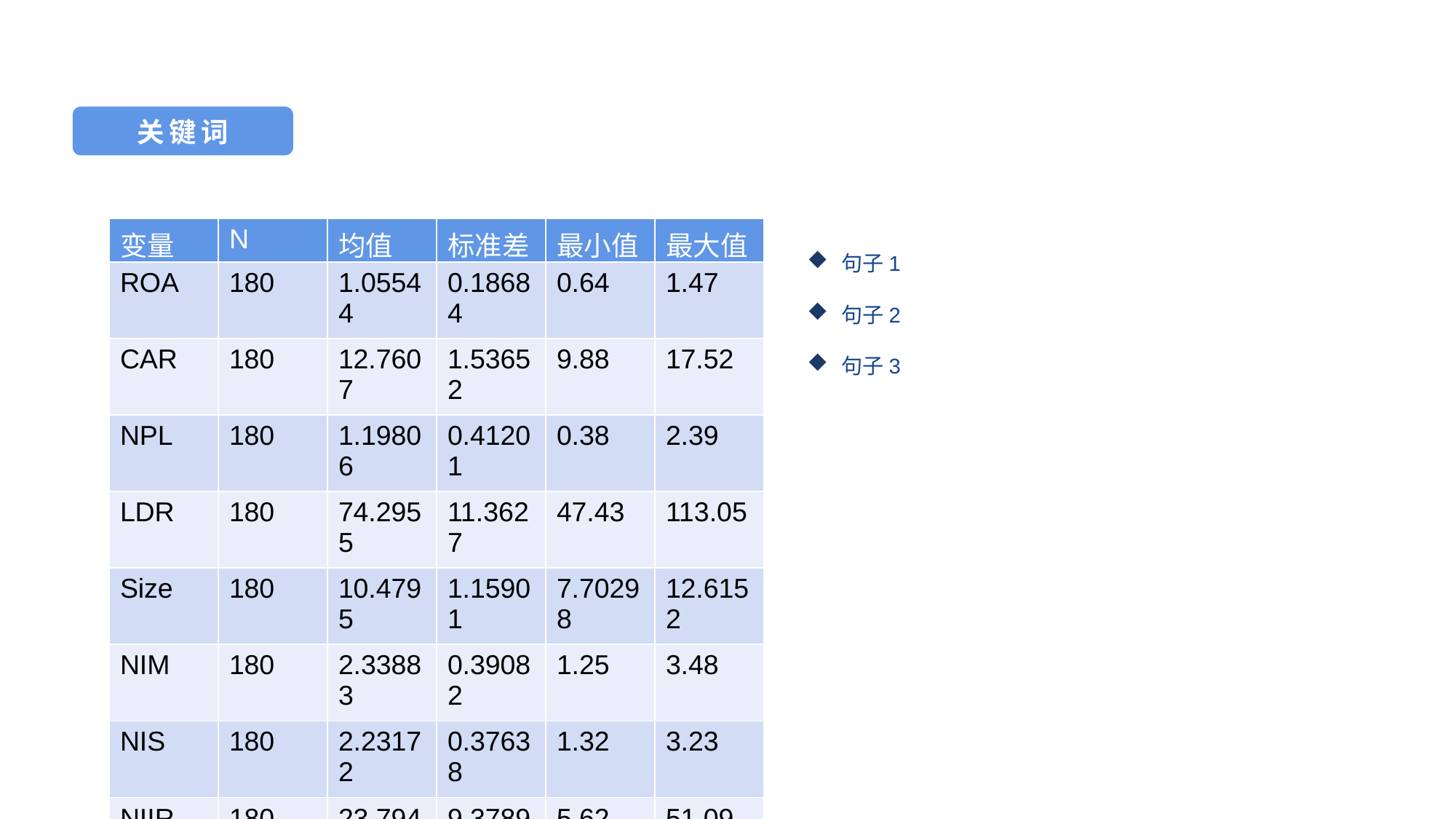

关键词
| 变量 | N | 均值 | 标准差 | 最小值 | 最大值 |
| --- | --- | --- | --- | --- | --- |
| ROA | 180 | 1.05544 | 0.18684 | 0.64 | 1.47 |
| CAR | 180 | 12.7607 | 1.53652 | 9.88 | 17.52 |
| NPL | 180 | 1.19806 | 0.41201 | 0.38 | 2.39 |
| LDR | 180 | 74.2955 | 11.3627 | 47.43 | 113.05 |
| Size | 180 | 10.4795 | 1.15901 | 7.70298 | 12.6152 |
| NIM | 180 | 2.33883 | 0.39082 | 1.25 | 3.48 |
| NIS | 180 | 2.23172 | 0.37638 | 1.32 | 3.23 |
| NIIR | 180 | 23.7941 | 9.37896 | 5.62 | 51.09 |
| IF | 180 | 3.0265 | 1.8776 | 0.0953 | 5.5258 |
| ROE | 180 | 17.2487 | 3.7424 | 10.61 | 26.65 |
| IR | 180 | 0.85551 | 0.14723 | 0.6518 | 1 |
| GDP | 180 | 29.9513 | 0.25635 | 29.4372 | 30.2899 |
| CPI | 180 | 2.58956 | 1.12599 | 1.43702 | 5.5539 |
句子1
句子2
句子3
图标题